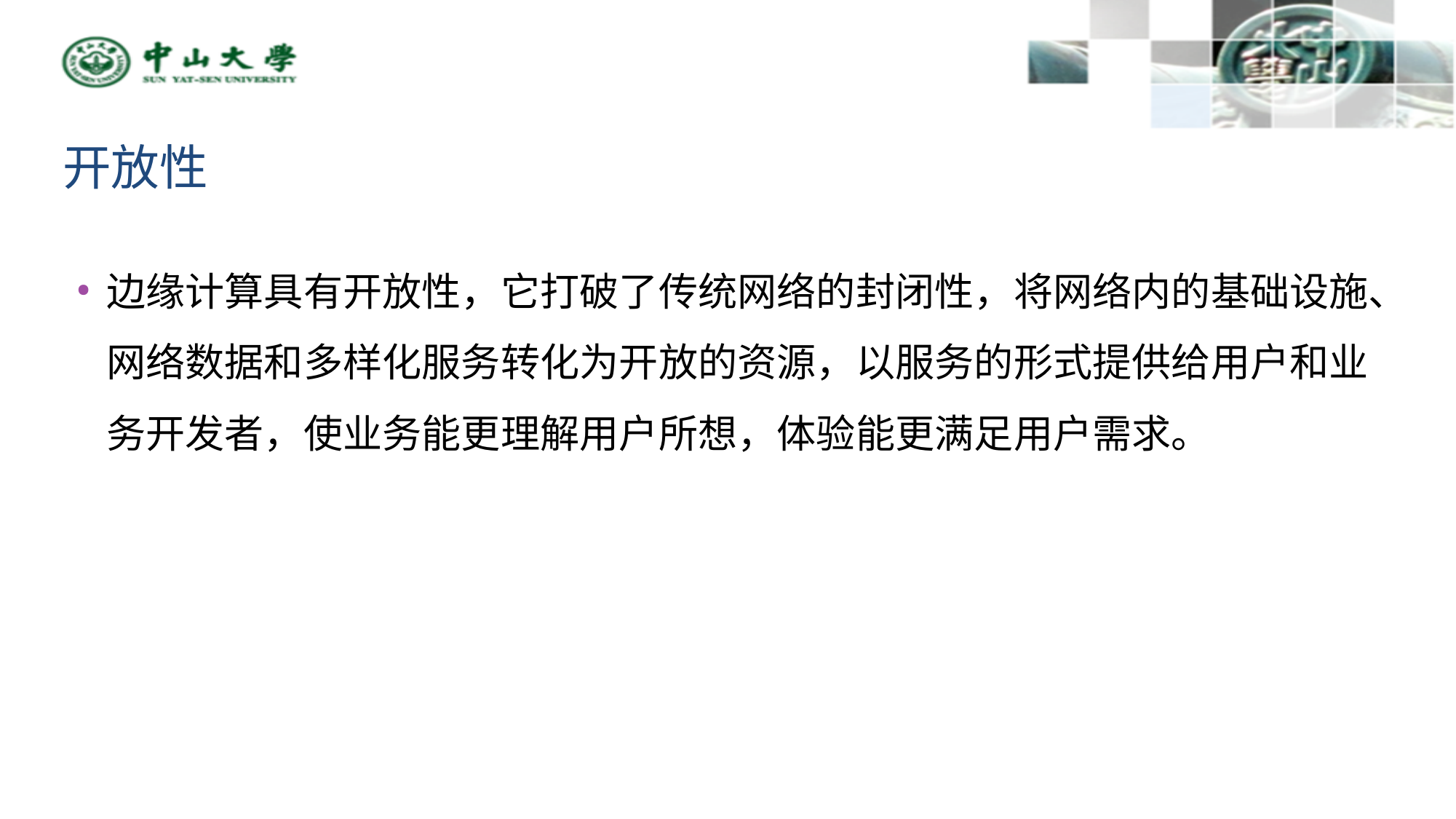

9
# 开放性
边缘计算具有开放性，它打破了传统网络的封闭性，将网络内的基础设施、网络数据和多样化服务转化为开放的资源，以服务的形式提供给用户和业务开发者，使业务能更理解用户所想，体验能更满足用户需求。